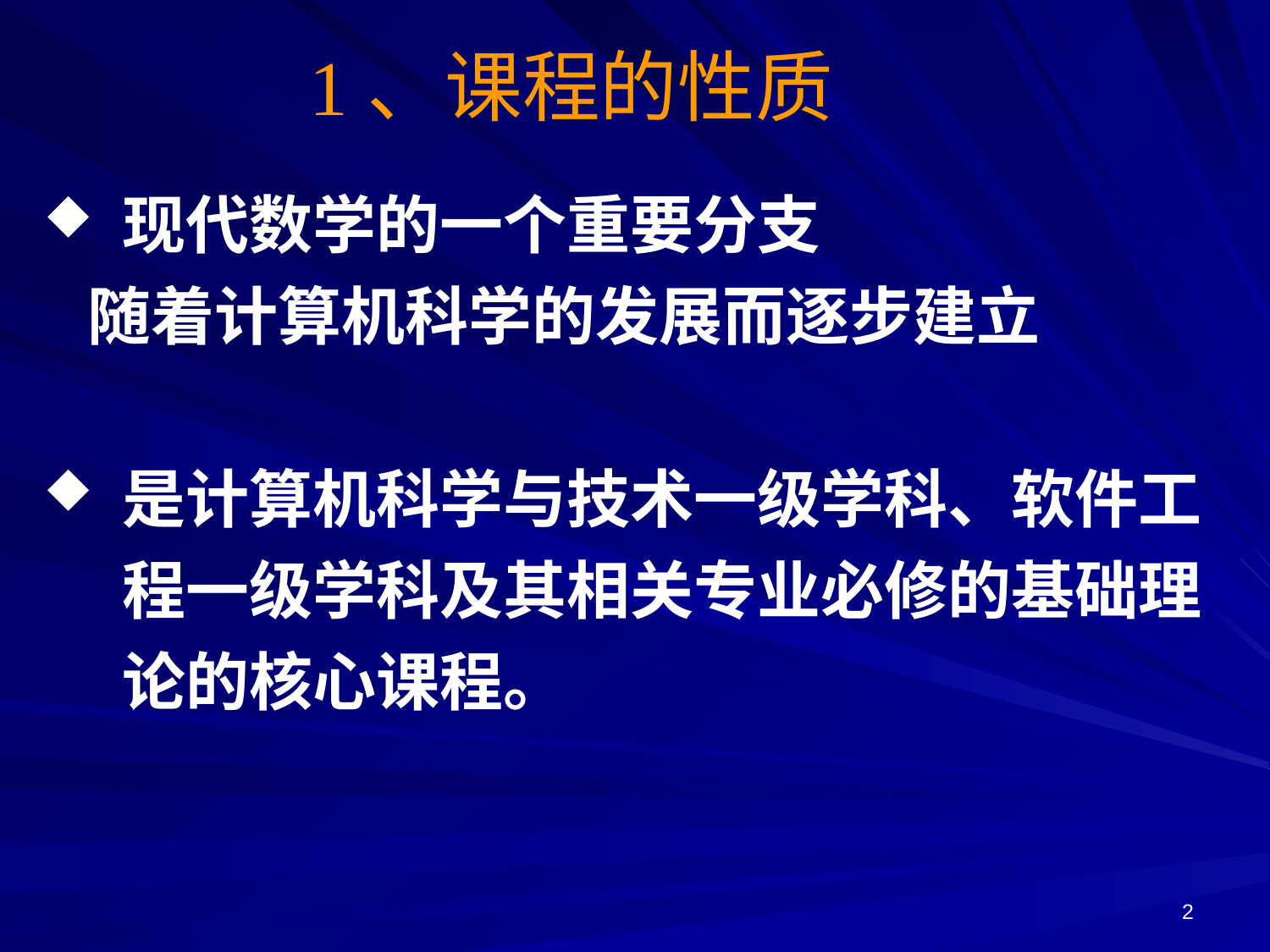

1、课程的性质
现代数学的一个重要分支
  随着计算机科学的发展而逐步建立

是计算机科学与技术一级学科、软件工程一级学科及其相关专业必修的基础理论的核心课程。
2